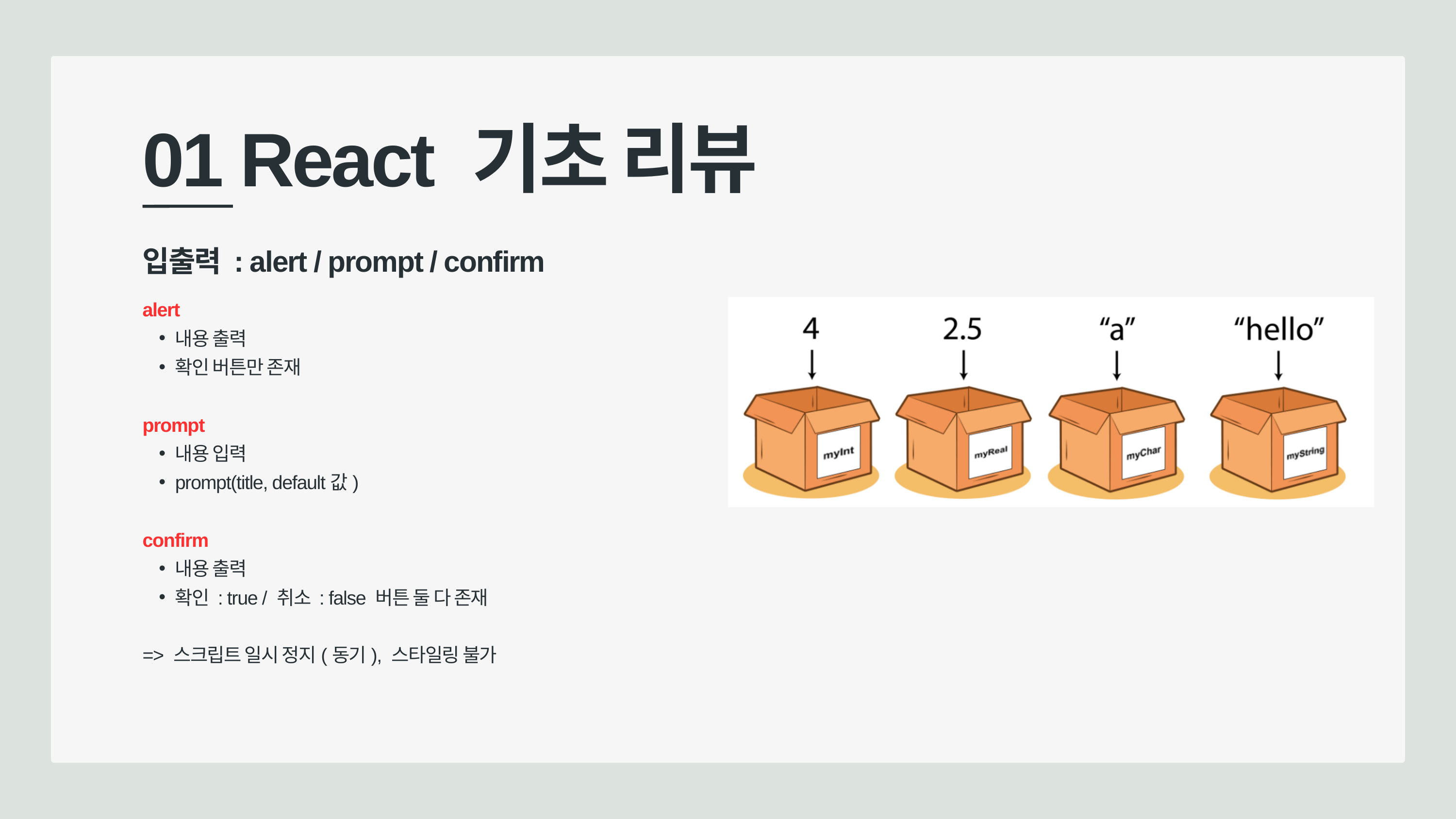

01 React 기초 리뷰

입출력 : alert / prompt / confirm
alert
내용 출력
확인 버튼만 존재

prompt
내용 입력
prompt(title, default값)

confirm
내용 출력
확인 : true / 취소 : false 버튼 둘 다 존재

=> 스크립트 일시 정지(동기), 스타일링 불가